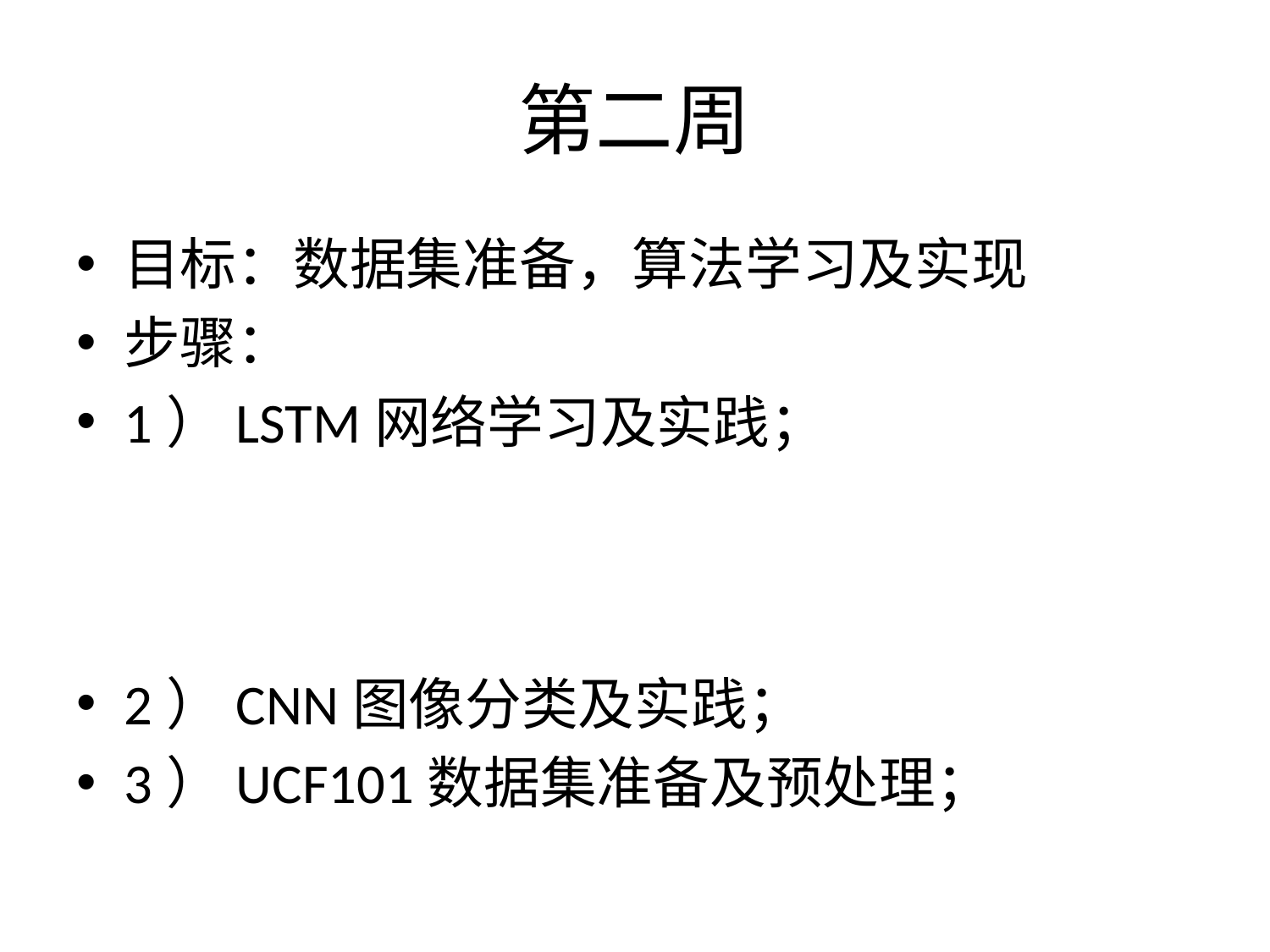

# 第二周
目标：数据集准备，算法学习及实现
步骤：
1）LSTM网络学习及实践；
2）CNN图像分类及实践；
3）UCF101数据集准备及预处理；